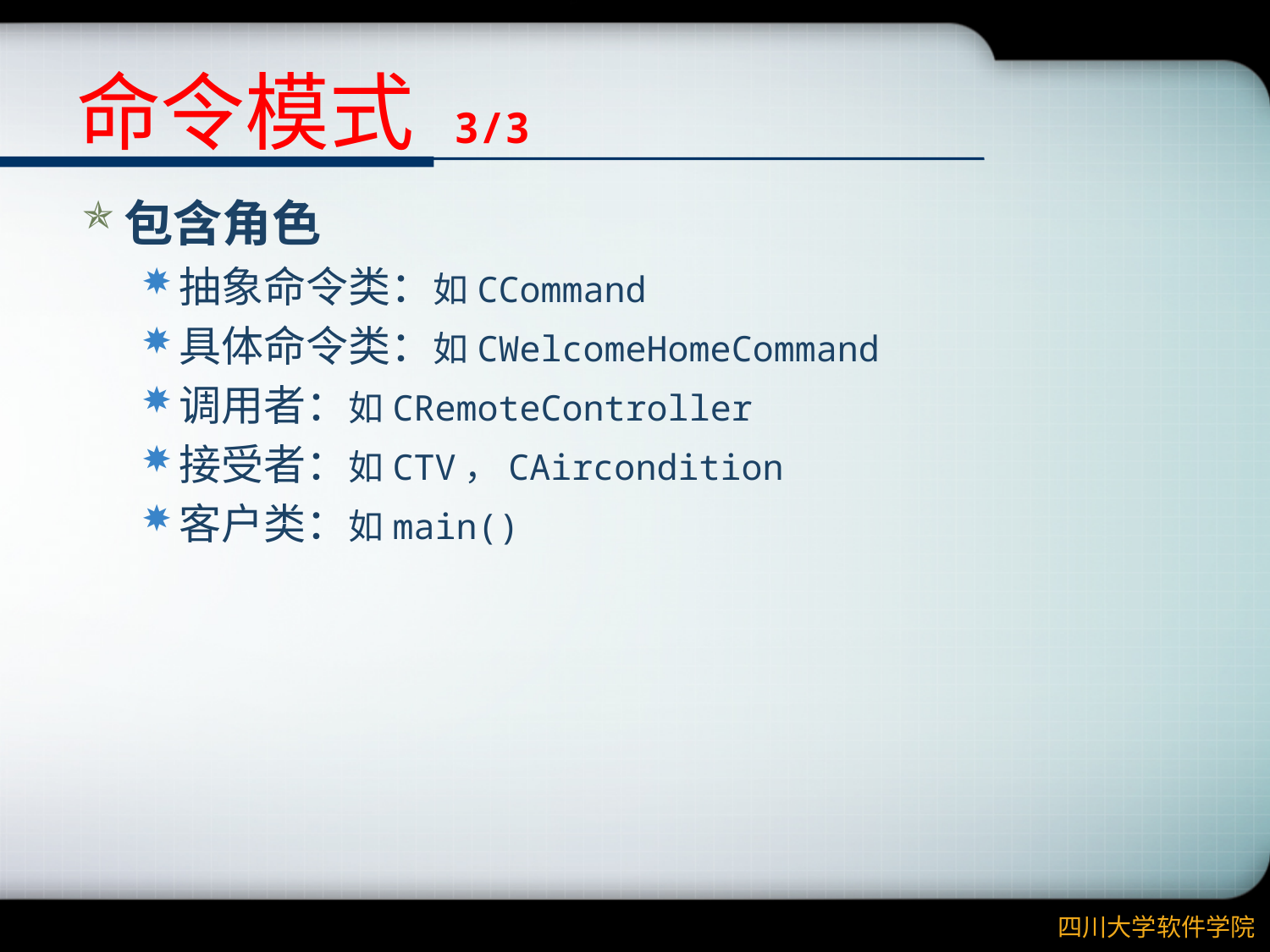

# 命令模式 3/3
包含角色
抽象命令类：如CCommand
具体命令类：如CWelcomeHomeCommand
调用者：如CRemoteController
接受者：如CTV，CAircondition
客户类：如main()